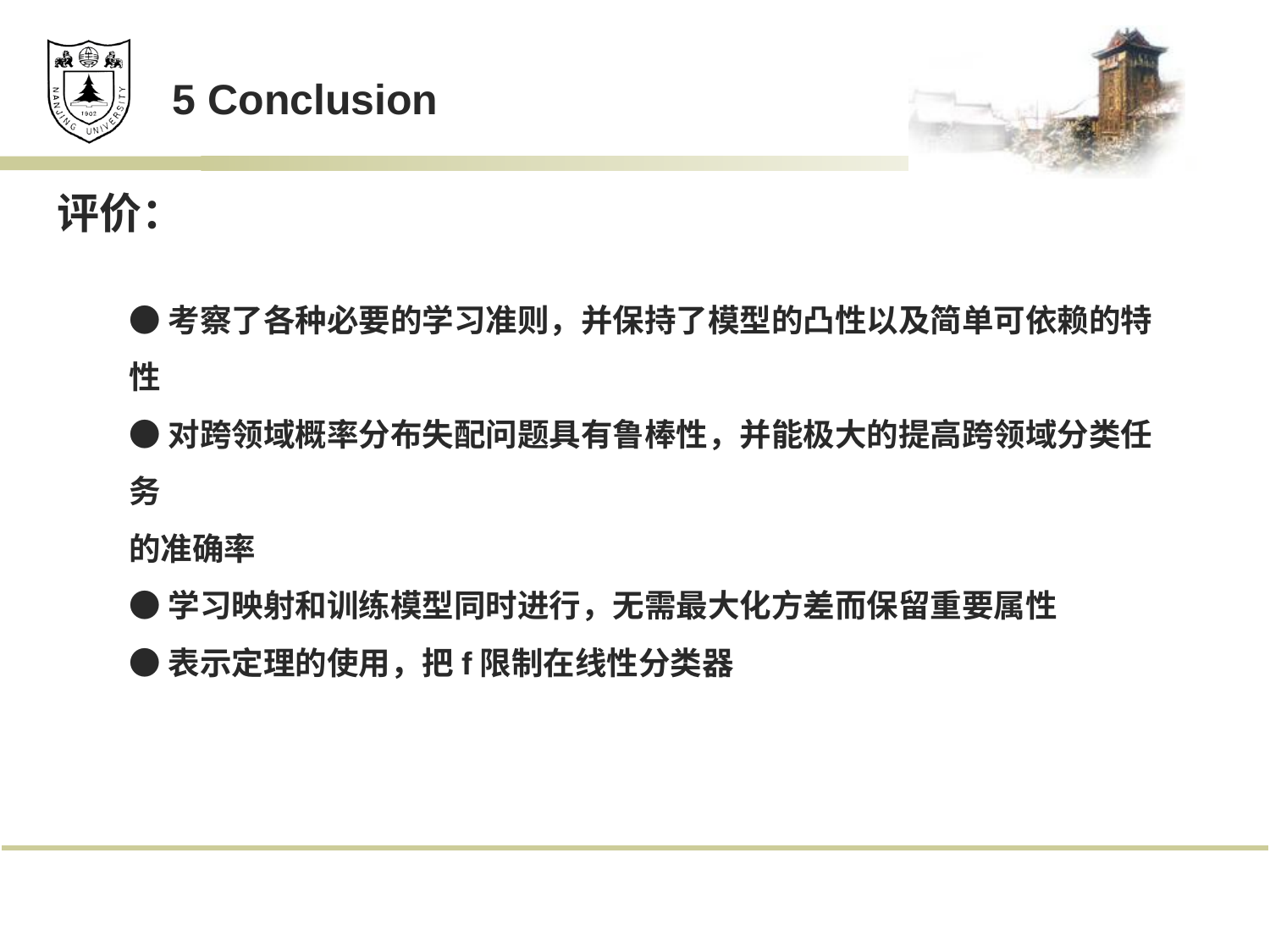

5 Conclusion
 评价：
●考察了各种必要的学习准则，并保持了模型的凸性以及简单可依赖的特性
●对跨领域概率分布失配问题具有鲁棒性，并能极大的提高跨领域分类任务
的准确率
●学习映射和训练模型同时进行，无需最大化方差而保留重要属性
●表示定理的使用，把f限制在线性分类器